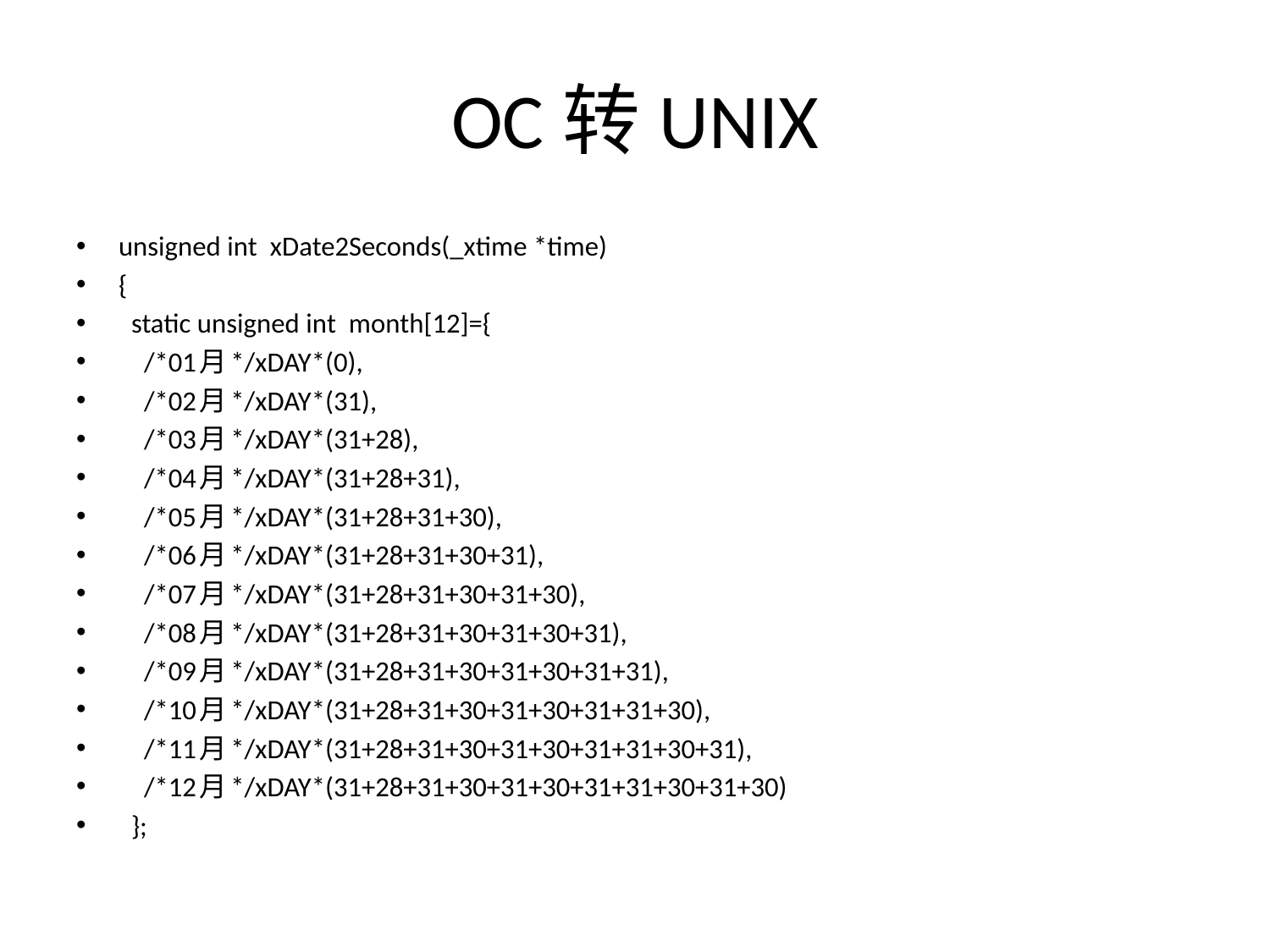

# OC转UNIX
unsigned int  xDate2Seconds(_xtime *time)
{
  static unsigned int  month[12]={
    /*01月*/xDAY*(0),
    /*02月*/xDAY*(31),
    /*03月*/xDAY*(31+28),
    /*04月*/xDAY*(31+28+31),
    /*05月*/xDAY*(31+28+31+30),
    /*06月*/xDAY*(31+28+31+30+31),
    /*07月*/xDAY*(31+28+31+30+31+30),
    /*08月*/xDAY*(31+28+31+30+31+30+31),
    /*09月*/xDAY*(31+28+31+30+31+30+31+31),
    /*10月*/xDAY*(31+28+31+30+31+30+31+31+30),
    /*11月*/xDAY*(31+28+31+30+31+30+31+31+30+31),
    /*12月*/xDAY*(31+28+31+30+31+30+31+31+30+31+30)
  };